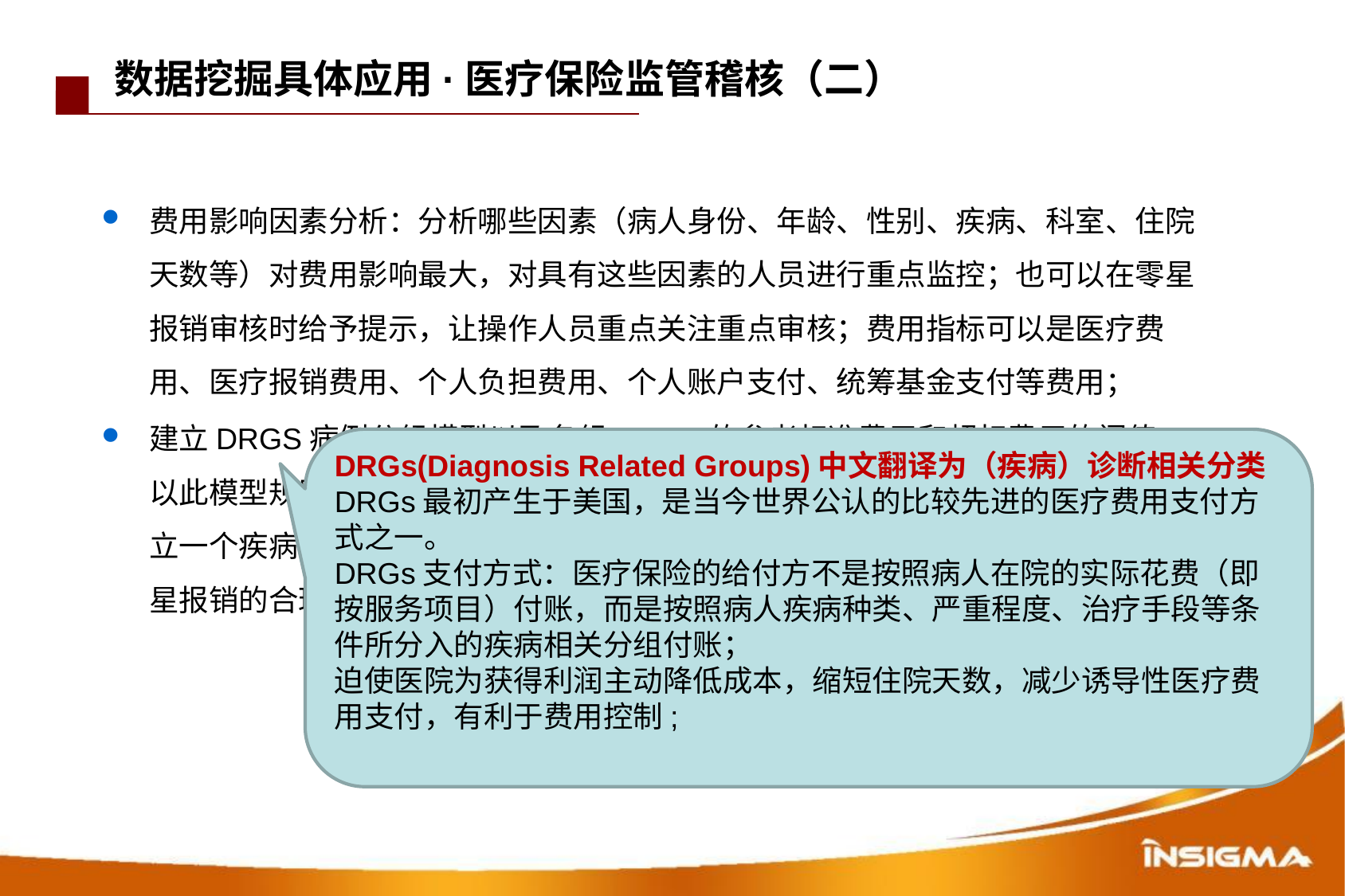

数据挖掘具体应用·医疗保险监管稽核（二）

费用影响因素分析：分析哪些因素（病人身份、年龄、性别、疾病、科室、住院天数等）对费用影响最大，对具有这些因素的人员进行重点监控；也可以在零星报销审核时给予提示，让操作人员重点关注重点审核；费用指标可以是医疗费用、医疗报销费用、个人负担费用、个人账户支付、统筹基金支付等费用；
建立DRGS病例分组模型以及各组DRGS的参考标准费用和超标费用的阈值，以此模型规则可进一步筛查出异常的住院记录；为按病种结算提供参考标准；建立一个疾病信息样本数据表，然后用该数据表的数据作参考，帮助操作员审核零星报销的合理性；

DRGs(Diagnosis Related Groups)中文翻译为（疾病）诊断相关分类
DRGs最初产生于美国，是当今世界公认的比较先进的医疗费用支付方式之一。
DRGs支付方式：医疗保险的给付方不是按照病人在院的实际花费（即按服务项目）付账，而是按照病人疾病种类、严重程度、治疗手段等条件所分入的疾病相关分组付账；
迫使医院为获得利润主动降低成本，缩短住院天数，减少诱导性医疗费用支付，有利于费用控制;